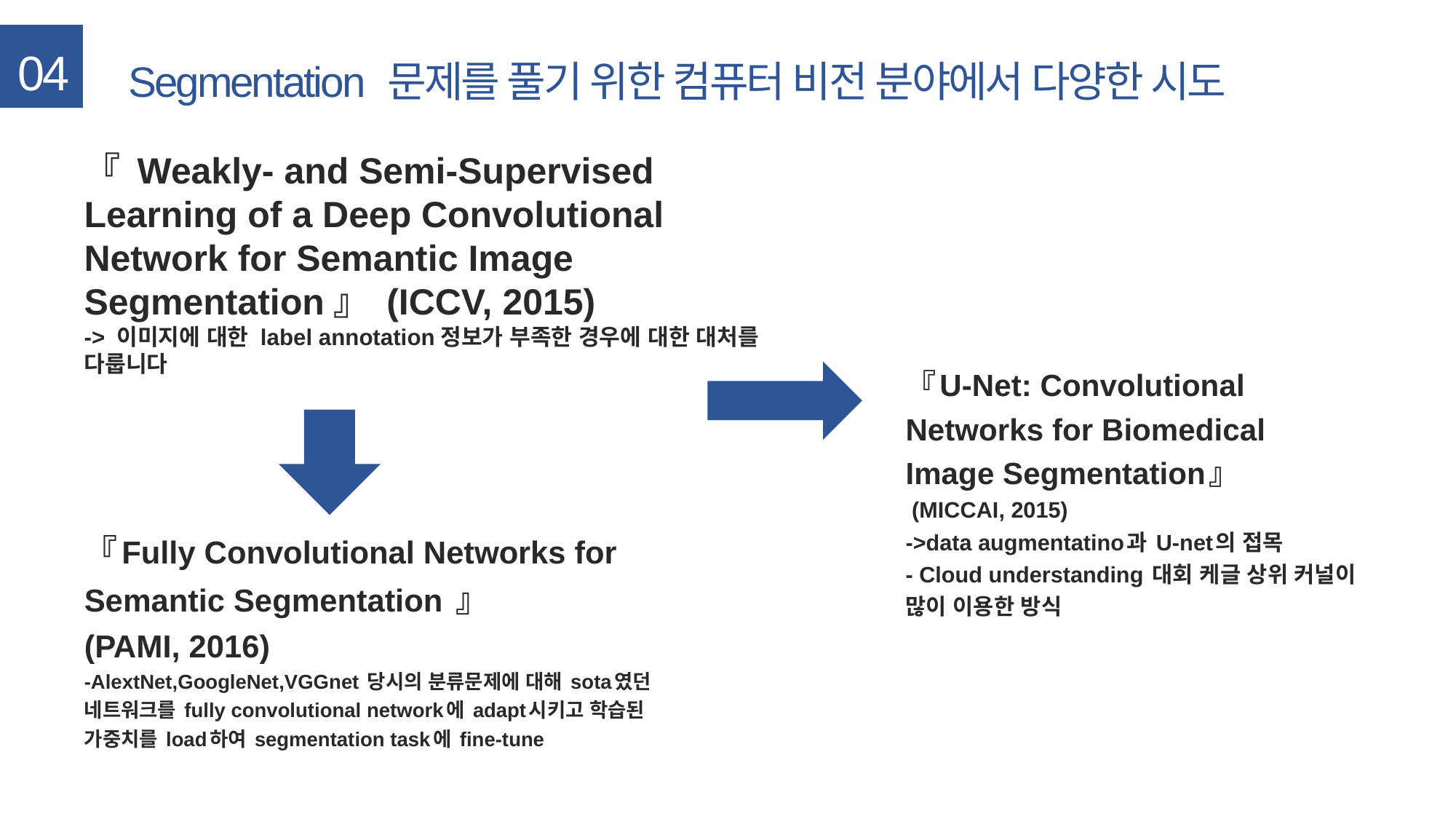

04
Segmentation 문제를 풀기 위한 컴퓨터 비전 분야에서 다양한 시도
『 Weakly- and Semi-Supervised Learning of a Deep Convolutional Network for Semantic Image Segmentation』 (ICCV, 2015)
-> 이미지에 대한 label annotation정보가 부족한 경우에 대한 대처를 다룹니다
『U-Net: Convolutional Networks for Biomedical Image Segmentation』
 (MICCAI, 2015)
->data augmentatino과 U-net의 접목
- Cloud understanding 대회 케글 상위 커널이 많이 이용한 방식

『Fully Convolutional Networks for Semantic Segmentation 』
(PAMI, 2016)
-AlextNet,GoogleNet,VGGnet 당시의 분류문제에 대해 sota였던 네트워크를 fully convolutional network에 adapt시키고 학습된 가중치를 load하여 segmentation task에 fine-tune